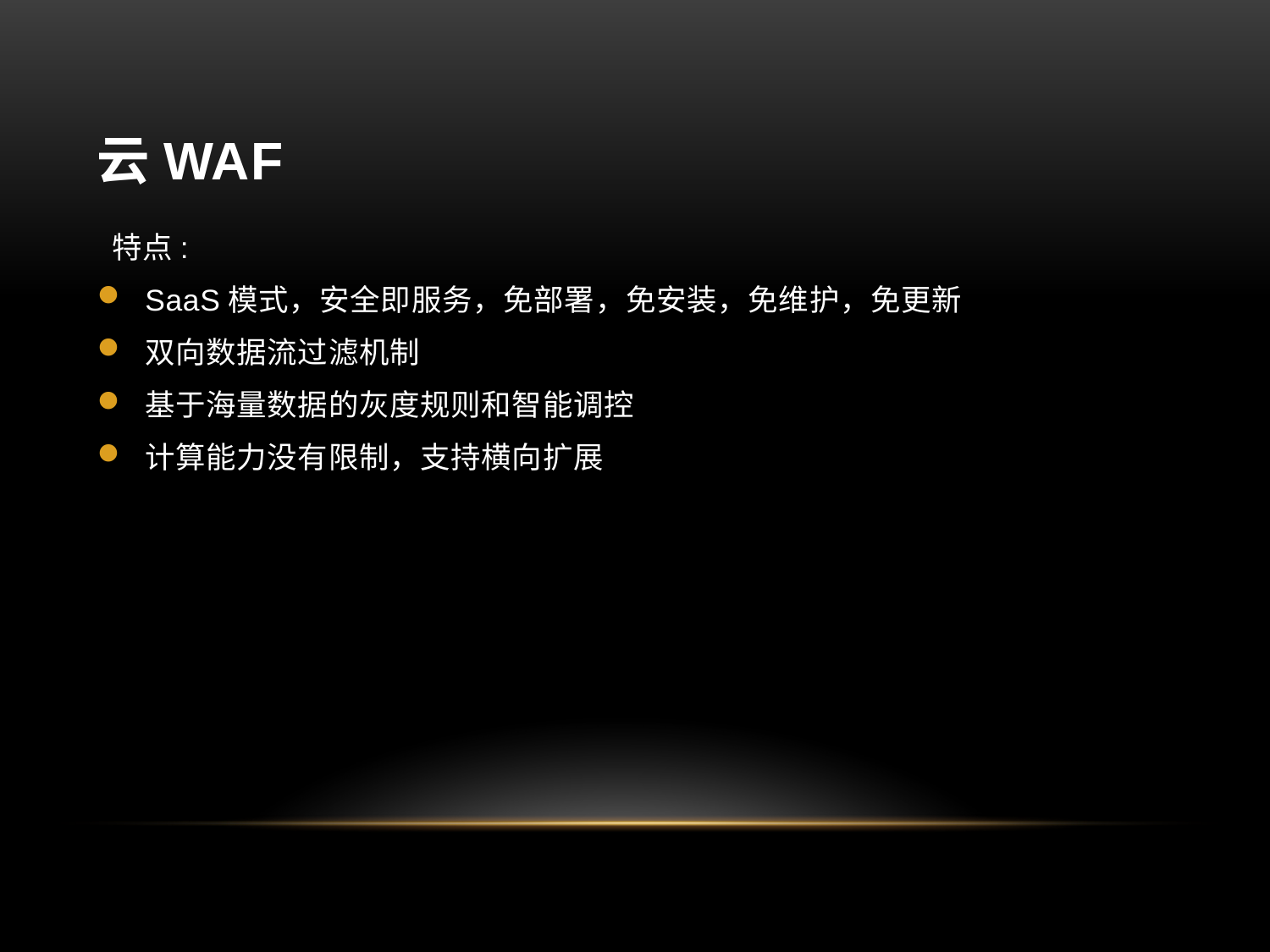

# 云WAF
 特点:
SaaS模式，安全即服务，免部署，免安装，免维护，免更新
双向数据流过滤机制
基于海量数据的灰度规则和智能调控
计算能力没有限制，支持横向扩展